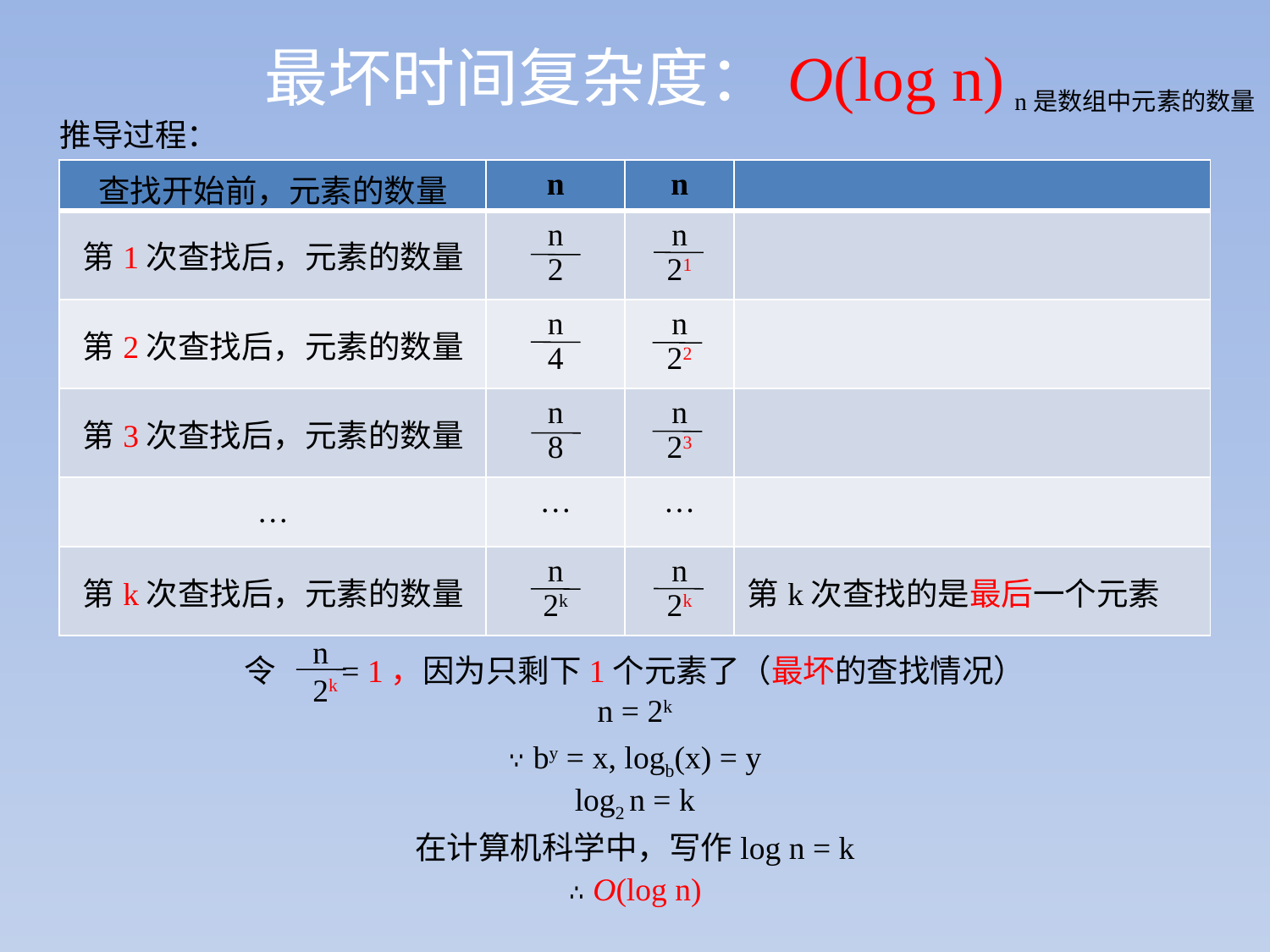

最坏时间复杂度：O(log n)

n是数组中元素的数量
推导过程：
| 查找开始前，元素的数量 | n | n |  |
| --- | --- | --- | --- |
| 第1次查找后，元素的数量 | n 2 | n 21 |  |
| 第2次查找后，元素的数量 | n 4 | n 22 |  |
| 第3次查找后，元素的数量 | n 8 | n 23 |  |
| … | … | … |  |
| 第k次查找后，元素的数量 | n 2k | n 2k | 第k次查找的是最后一个元素 |
n
2

令        = 1，因为只剩下1个元素了（最坏的查找情况）
k
n = 2k
∵ by = x, logb(x) = y
log2 n = k
在计算机科学中，写作log n = k
∴ O(log n)